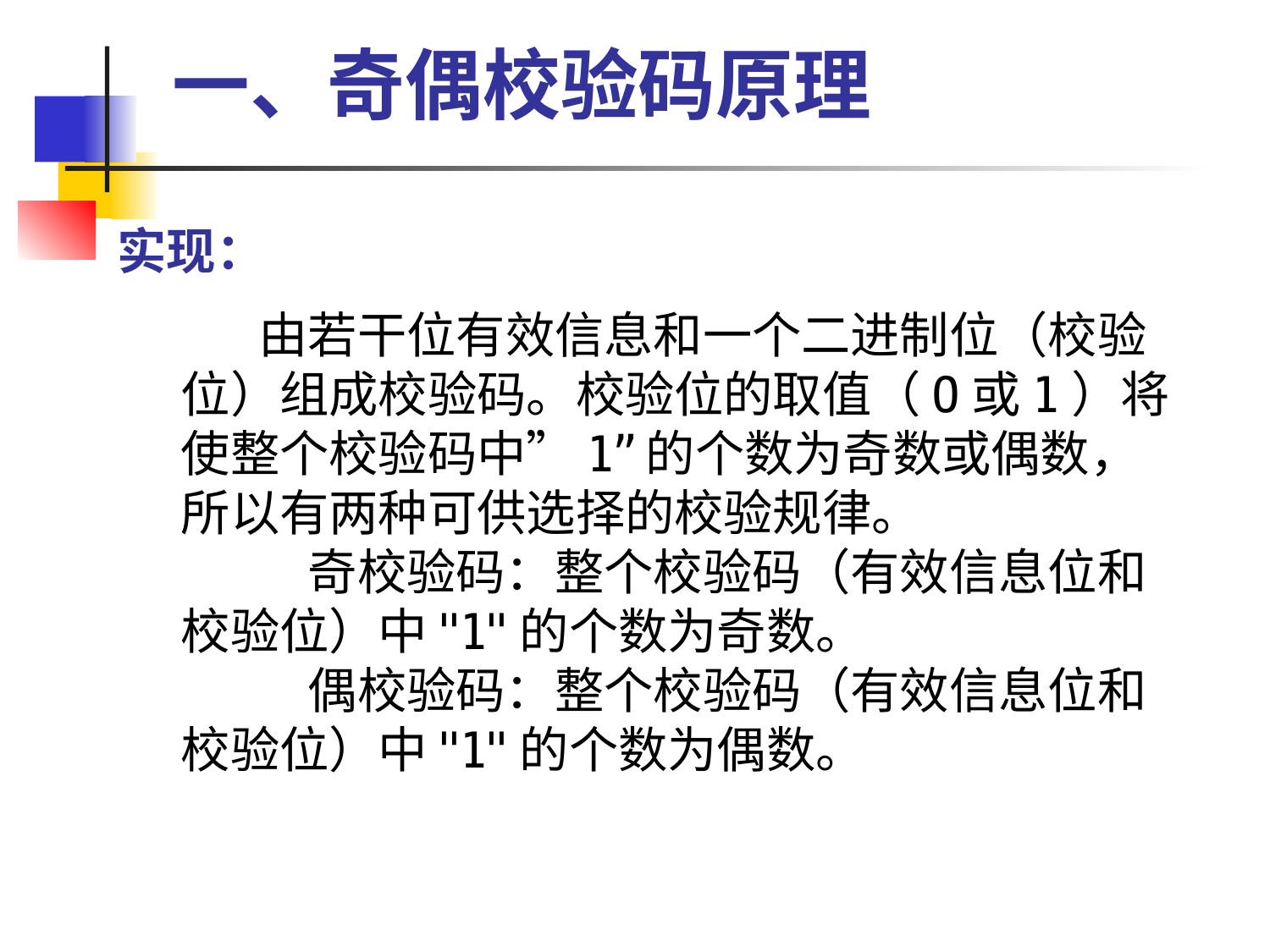

一、奇偶校验码原理
实现：
      由若干位有效信息和一个二进制位（校验位）组成校验码。校验位的取值（0或1）将使整个校验码中”1”的个数为奇数或偶数，所以有两种可供选择的校验规律。
	奇校验码：整个校验码（有效信息位和校验位）中''1''的个数为奇数。
	偶校验码：整个校验码（有效信息位和校验位）中''1''的个数为偶数。

6